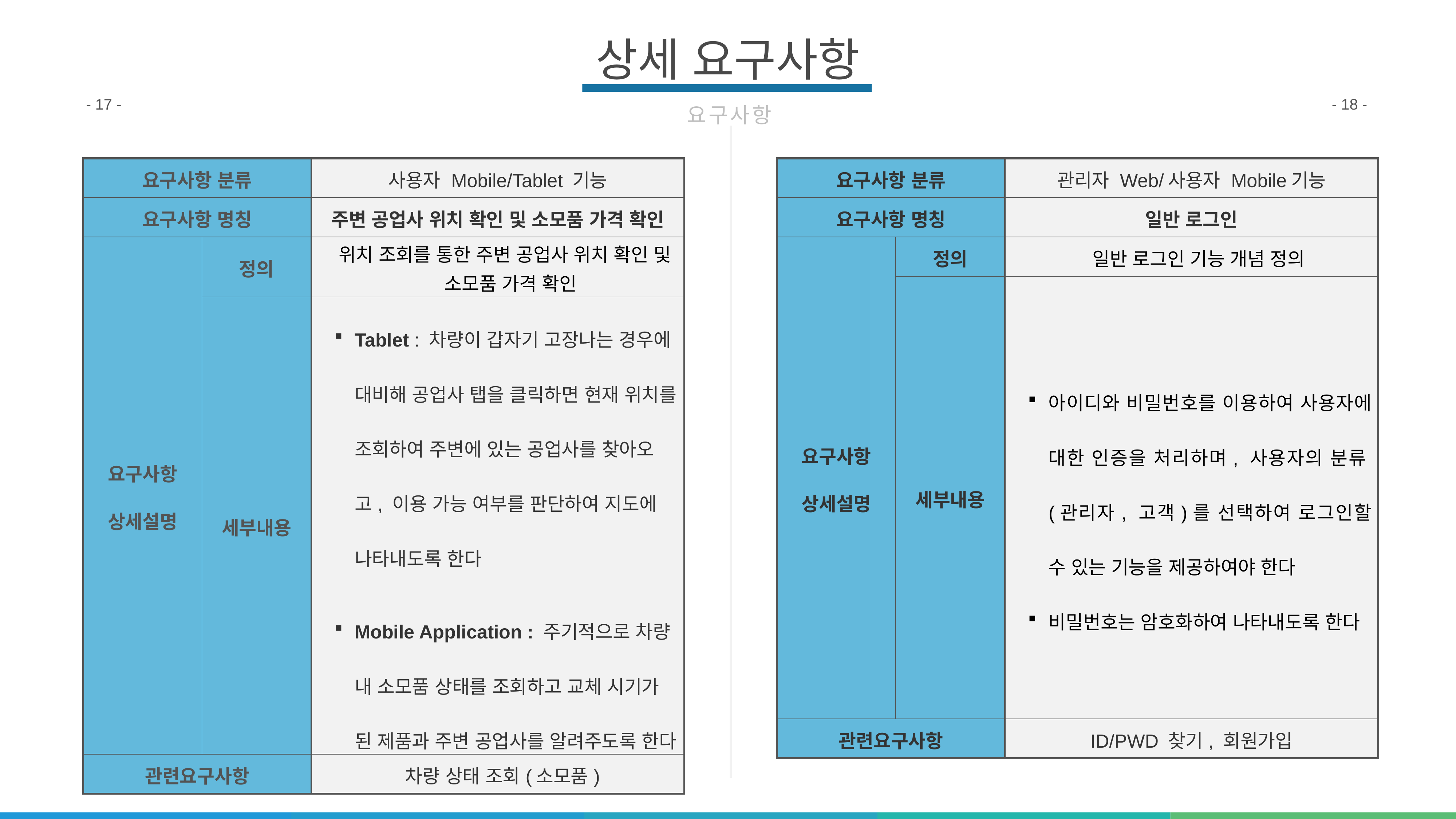

상세 요구사항

요구사항
- 17 -
- 18 -
| 요구사항 분류 |  | 사용자 Mobile/Tablet 기능 |
| --- | --- | --- |
| 요구사항 명칭 |  | 주변 공업사 위치 확인 및 소모품 가격 확인 |
| 요구사항 상세설명 | 정의 | 위치 조회를 통한 주변 공업사 위치 확인 및 소모품 가격 확인 |
|  | 세부내용 | Tablet : 차량이 갑자기 고장나는 경우에 대비해 공업사 탭을 클릭하면 현재 위치를 조회하여 주변에 있는 공업사를 찾아오고, 이용 가능 여부를 판단하여 지도에 나타내도록 한다 Mobile Application : 주기적으로 차량 내 소모품 상태를 조회하고 교체 시기가 된 제품과 주변 공업사를 알려주도록 한다 |
| 관련요구사항 |  | 차량 상태 조회(소모품) |
| 요구사항 분류 |  | 관리자 Web/사용자 Mobile기능 |
| --- | --- | --- |
| 요구사항 명칭 |  | 일반 로그인 |
| 요구사항 상세설명 | 정의 | 일반 로그인 기능 개념 정의 |
|  | 세부내용 | 아이디와 비밀번호를 이용하여 사용자에 대한 인증을 처리하며, 사용자의 분류(관리자, 고객)를 선택하여 로그인할 수 있는 기능을 제공하여야 한다 비밀번호는 암호화하여 나타내도록 한다 |
| 관련요구사항 |  | ID/PWD 찾기, 회원가입 |